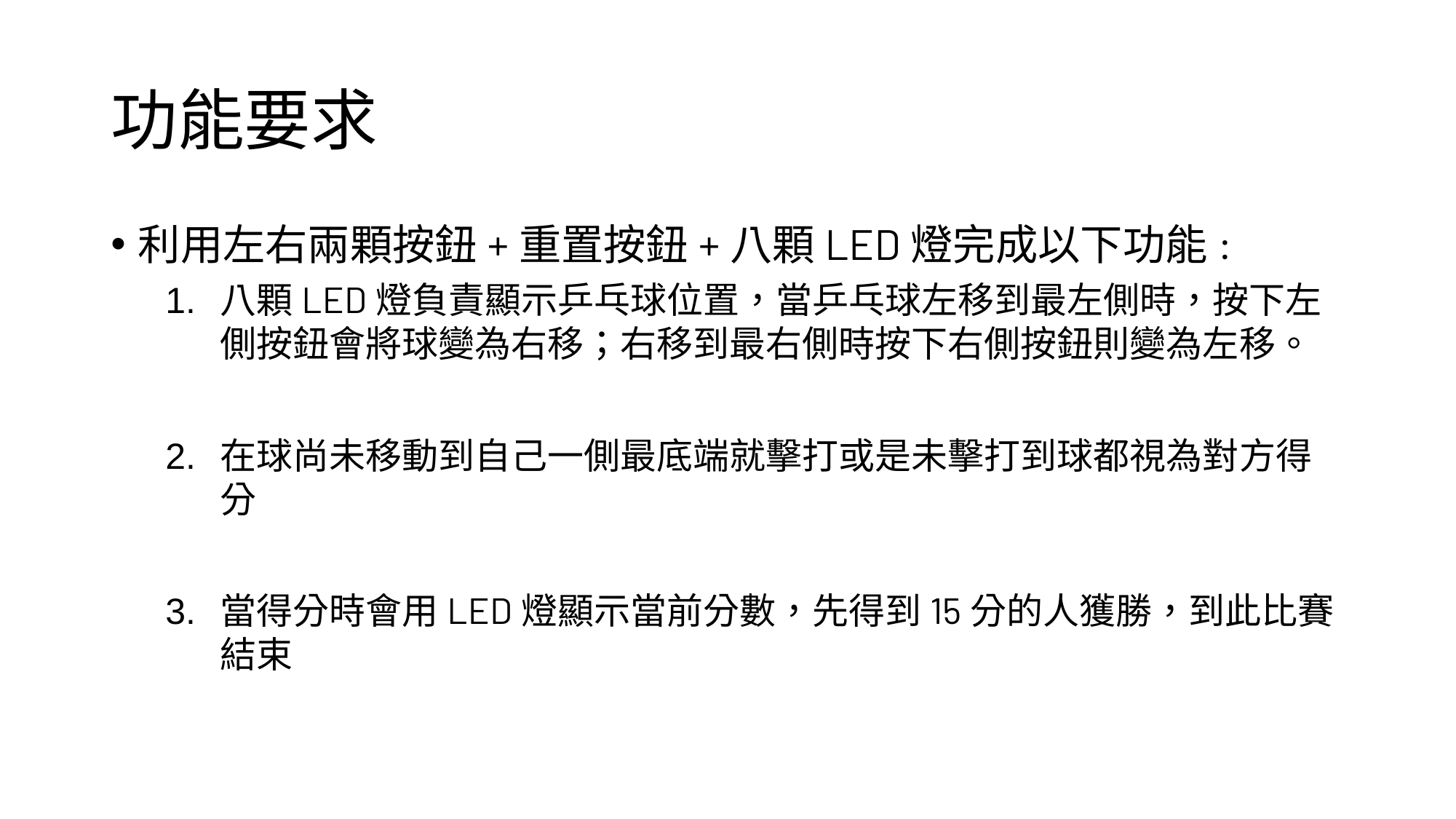

# 功能要求
利用左右兩顆按鈕+重置按鈕+八顆LED燈完成以下功能:
八顆LED燈負責顯示乒乓球位置，當乒乓球左移到最左側時，按下左側按鈕會將球變為右移；右移到最右側時按下右側按鈕則變為左移。

在球尚未移動到自己一側最底端就擊打或是未擊打到球都視為對方得分

當得分時會用LED燈顯示當前分數，先得到15分的人獲勝，到此比賽結束